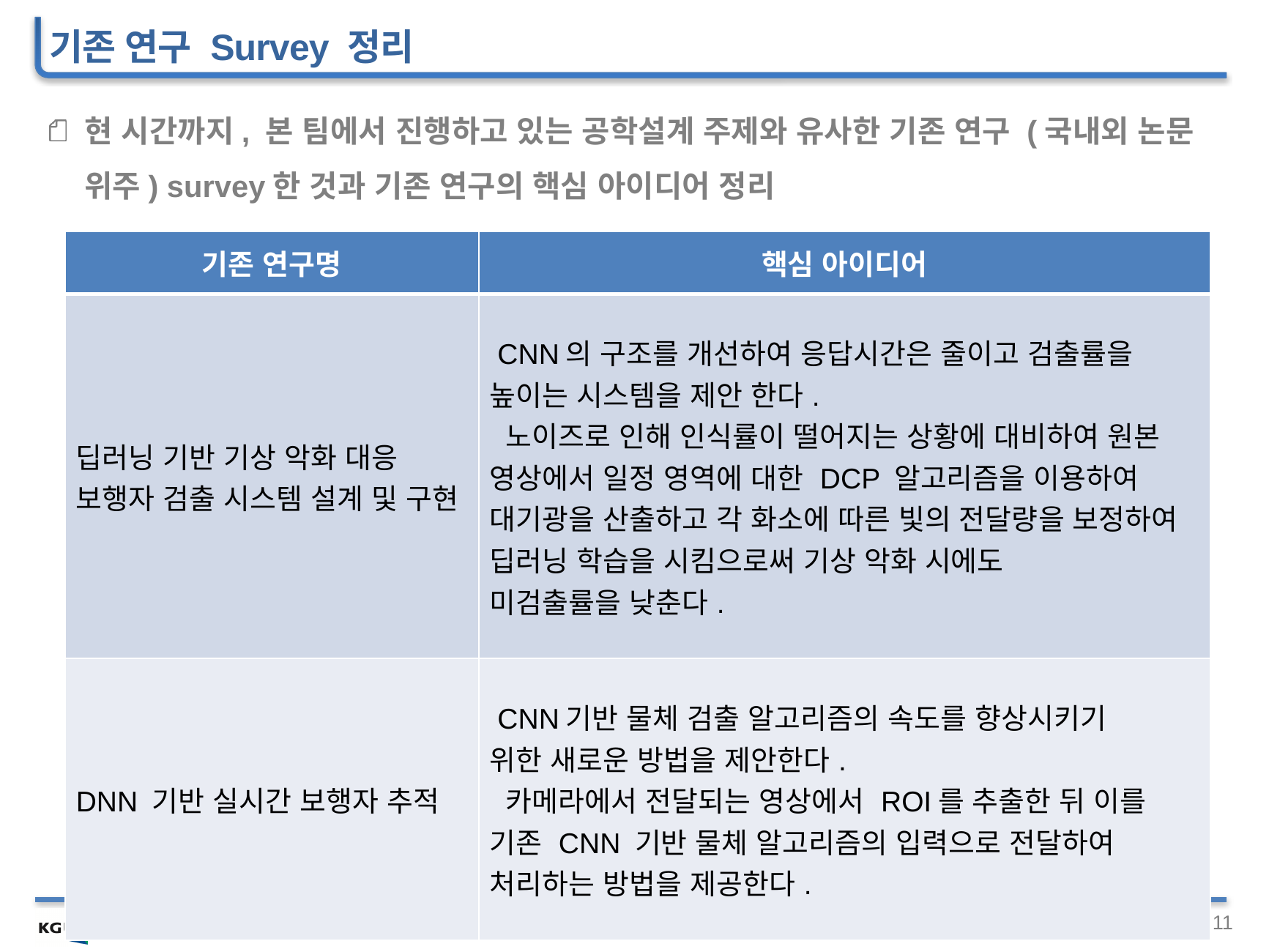

기존 연구 Survey 정리
현 시간까지, 본 팀에서 진행하고 있는 공학설계 주제와 유사한 기존 연구 (국내외 논문 위주) survey한 것과 기존 연구의 핵심 아이디어 정리
| 기존 연구명 | 핵심 아이디어 |
| --- | --- |
| 딥러닝 기반 기상 악화 대응 보행자 검출 시스템 설계 및 구현 | CNN의 구조를 개선하여 응답시간은 줄이고 검출률을 높이는 시스템을 제안 한다. 노이즈로 인해 인식률이 떨어지는 상황에 대비하여 원본 영상에서 일정 영역에 대한 DCP 알고리즘을 이용하여 대기광을 산출하고 각 화소에 따른 빛의 전달량을 보정하여 딥러닝 학습을 시킴으로써 기상 악화 시에도 미검출률을 낮춘다. |
| DNN 기반 실시간 보행자 추적 | CNN기반 물체 검출 알고리즘의 속도를 향상시키기 위한 새로운 방법을 제안한다. 카메라에서 전달되는 영상에서 ROI를 추출한 뒤 이를 기존 CNN 기반 물체 알고리즘의 입력으로 전달하여 처리하는 방법을 제공한다. |